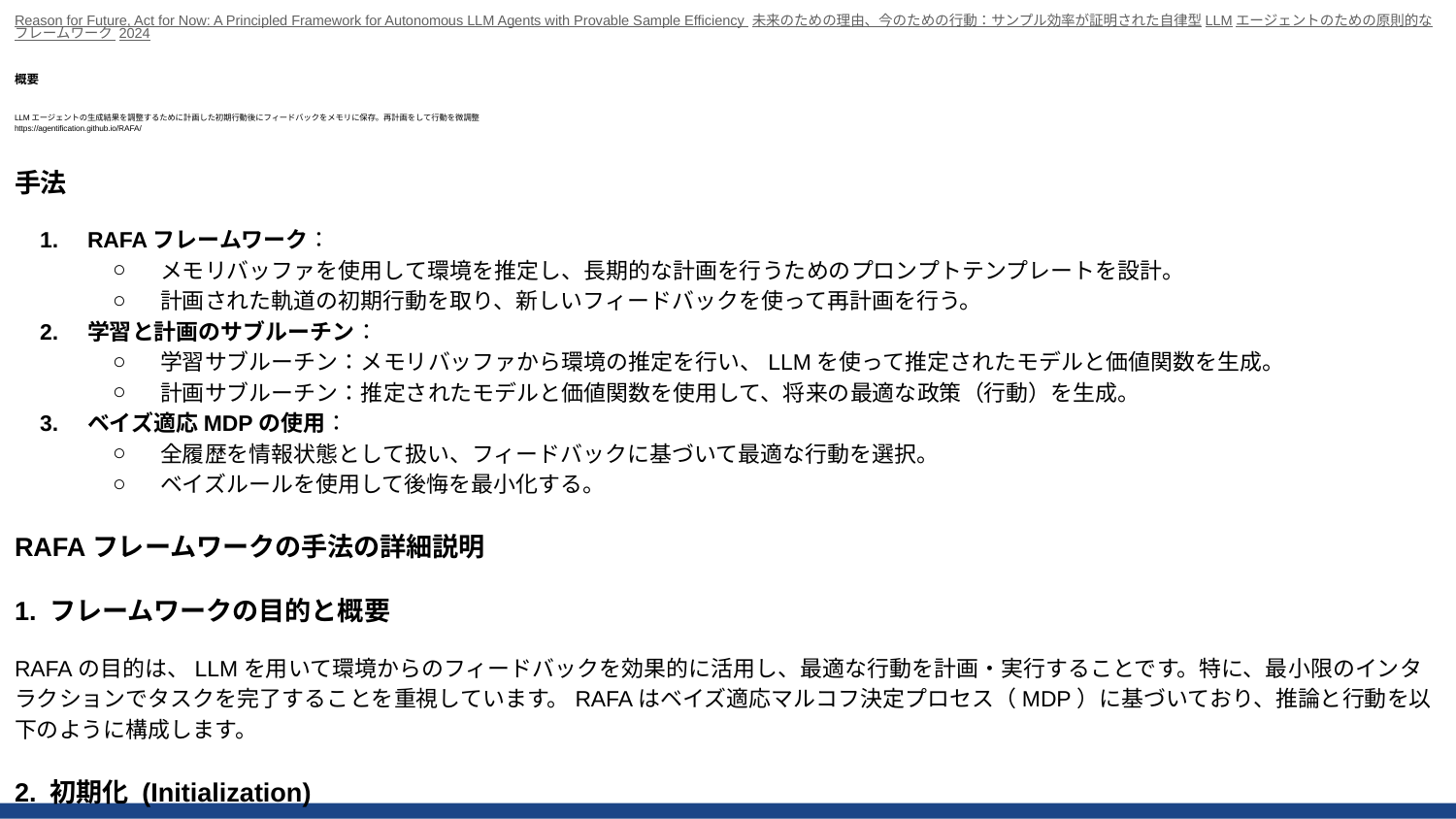

Reason for Future, Act for Now: A Principled Framework for Autonomous LLM Agents with Provable Sample Efficiency 未来のための理由、今のための行動：サンプル効率が証明された自律型LLMエージェントのための原則的なフレームワーク 2024
概要
LLMエージェントの生成結果を調整するために計画した初期行動後にフィードバックをメモリに保存。再計画をして行動を微調整
https://agentification.github.io/RAFA/
手法
RAFAフレームワーク：
メモリバッファを使用して環境を推定し、長期的な計画を行うためのプロンプトテンプレートを設計。
計画された軌道の初期行動を取り、新しいフィードバックを使って再計画を行う。
学習と計画のサブルーチン：
学習サブルーチン：メモリバッファから環境の推定を行い、LLMを使って推定されたモデルと価値関数を生成。
計画サブルーチン：推定されたモデルと価値関数を使用して、将来の最適な政策（行動）を生成。
ベイズ適応MDPの使用：
全履歴を情報状態として扱い、フィードバックに基づいて最適な行動を選択。
ベイズルールを使用して後悔を最小化する。
RAFAフレームワークの手法の詳細説明
1. フレームワークの目的と概要
RAFAの目的は、LLMを用いて環境からのフィードバックを効果的に活用し、最適な行動を計画・実行することです。特に、最小限のインタラクションでタスクを完了することを重視しています。RAFAはベイズ適応マルコフ決定プロセス（MDP）に基づいており、推論と行動を以下のように構成します。
2. 初期化 (Initialization)
LLM学習プランナーの入力 (Input):
LLM-LR-PL (LLM Learner-Planner)：初期状態から最適な軌道を生成し、最初の行動を返す役割を担います。
If-Switch：スイッチング条件を決定します。
初期化 (Initialization):
初期状態 s0 をサンプリングし、時刻 t を0に設定します。
 s0s_0
 tt
メモリバッファ D0 を空に初期化します。
 D0D_0
3. メインループ (Main Loop)
メインループでは、次のように推論と行動が繰り返されます。
ループの開始 (Start of Loop):
ループインデックス k を0から始めます。
 kk
現在の時刻 tk を設定します。
 tkt_k
推論と計画 (Reason and Plan):
メモリバッファ Dtk に基づいて学習し、最適な行動 at を取得します。これは、LLM-LR-PLによって実行されます。
 DtkD_{t_k}
 ata_t
このステップでは、現在の状態 st を入力として、将来の長期的な軌道を計画し、現在の行動を決定します。これを「未来のための理由 (reason for future)」と呼びます。
 sts_t
行動の実行 (Execution of Action):
計画された行動 at を実行し、環境から報酬 rt と次の状態 st+1 を受け取ります。これを「今のための行動 (act for now)」と呼びます。
 ata_t
 rtr_t
 st+1s_{t+1}
メモリの更新 (Update Memory):
収集したフィードバック（状態 st、行動 at、次の状態 st+1、報酬 rt）をメモリバッファ Dt に追加します。
 sts_t
 ata_t
 st+1s_{t+1}
 rtr_t
 DtD_t
時刻の更新 (Update Time):
時刻 t を1進めます。
 tt
スイッチング条件の評価 (Evaluate Switching Condition):
スイッチング条件 If-Switch (Dt) を評価し、条件が満たされるまでループを繰り返します。
 (Dt)(D_t)